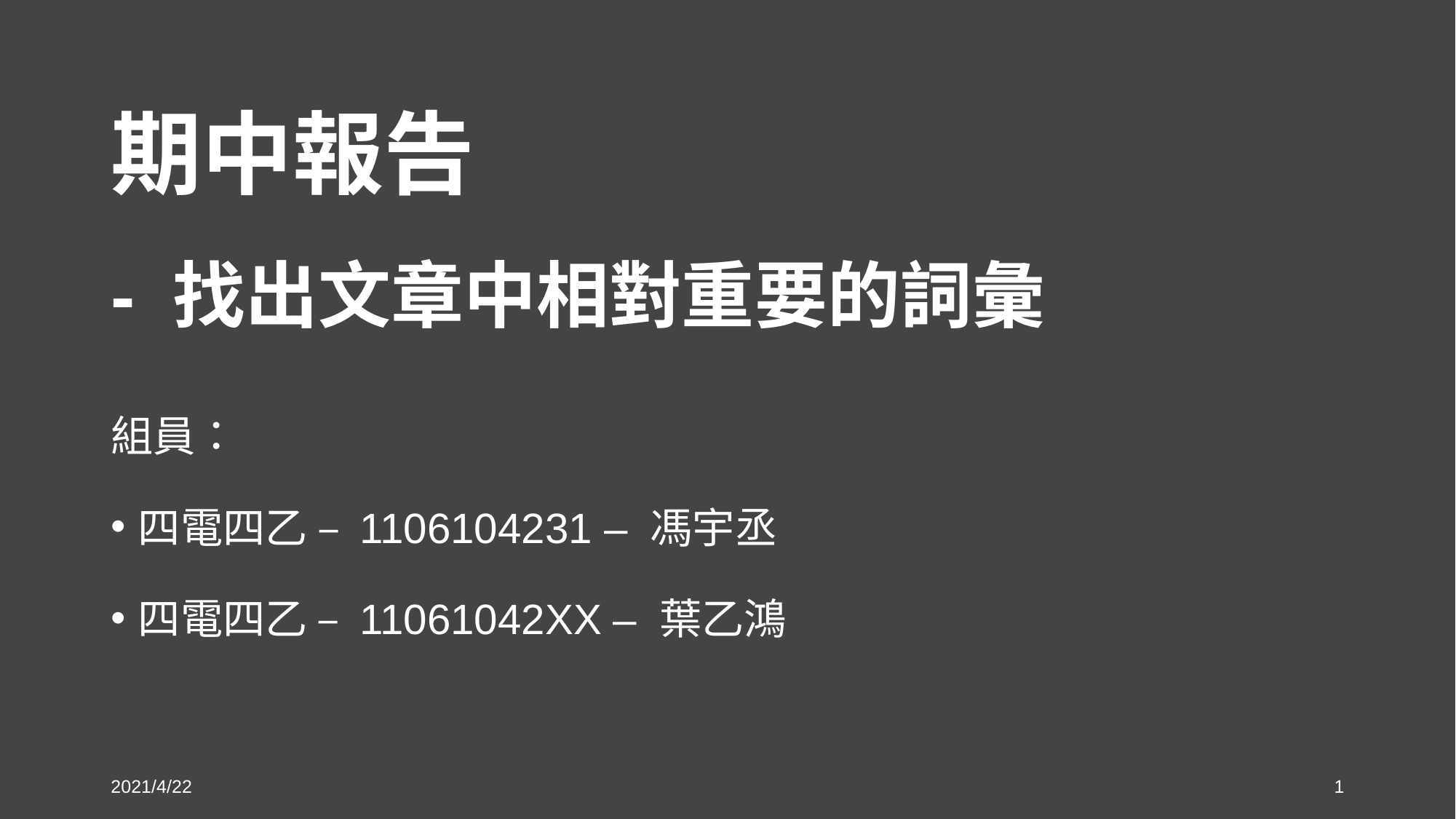

# 期中報告 - 找出文章中相對重要的詞彙
組員：
四電四乙 – 1106104231 – 馮宇丞
四電四乙 – 11061042XX – 葉乙鴻
2021/4/22
1